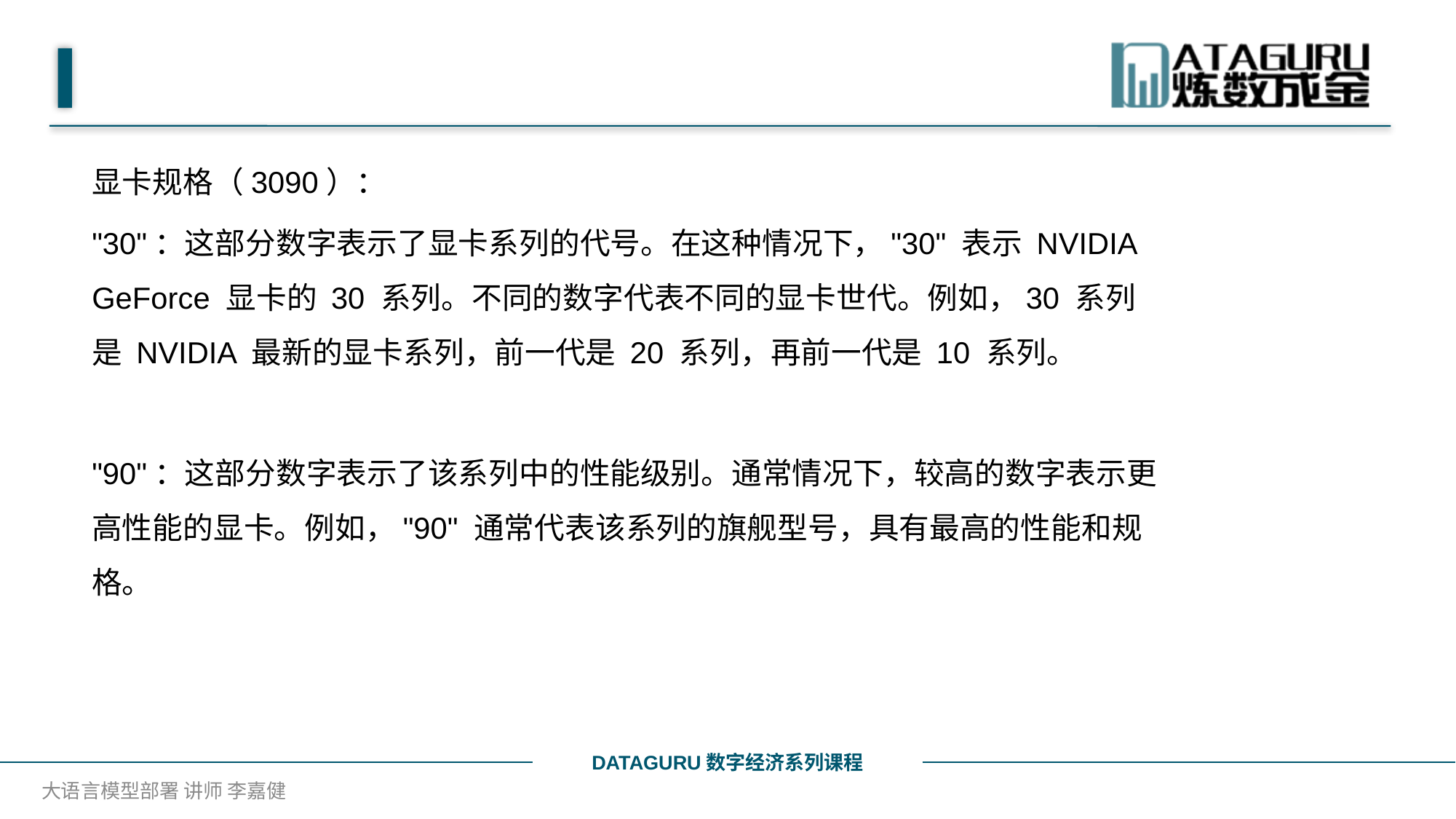

显卡规格（3090）：
"30"：这部分数字表示了显卡系列的代号。在这种情况下，"30" 表示 NVIDIA GeForce 显卡的 30 系列。不同的数字代表不同的显卡世代。例如，30 系列是 NVIDIA 最新的显卡系列，前一代是 20 系列，再前一代是 10 系列。

"90"：这部分数字表示了该系列中的性能级别。通常情况下，较高的数字表示更高性能的显卡。例如，"90" 通常代表该系列的旗舰型号，具有最高的性能和规格。